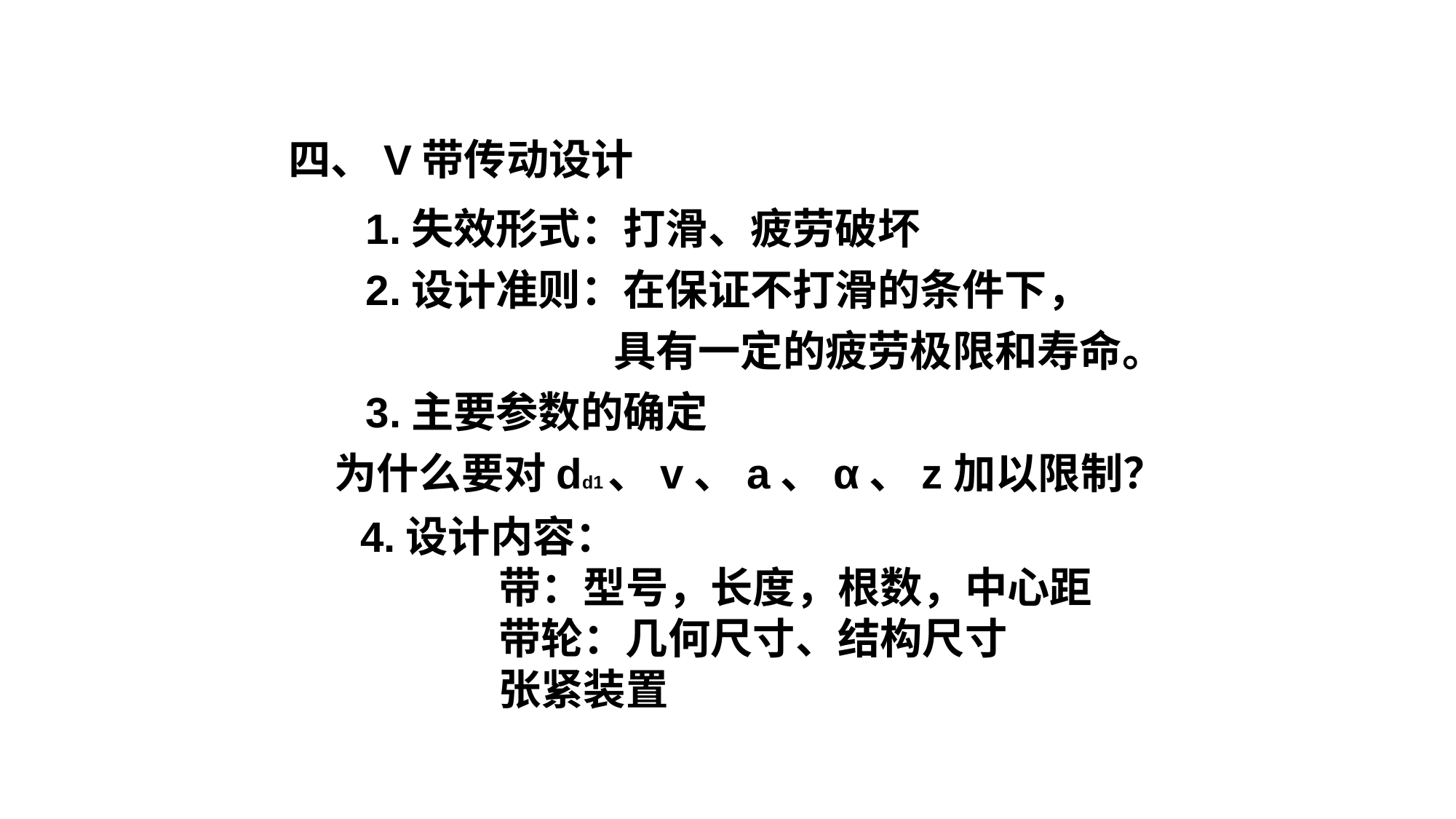

四、V带传动设计
	1.失效形式：打滑、疲劳破坏
	2.设计准则：在保证不打滑的条件下，
			  具有一定的疲劳极限和寿命。
	3.主要参数的确定
       为什么要对dd1、v、a、α、z加以限制？
4.设计内容：
	  带：型号，长度，根数，中心距
	  带轮：几何尺寸、结构尺寸
	  张紧装置